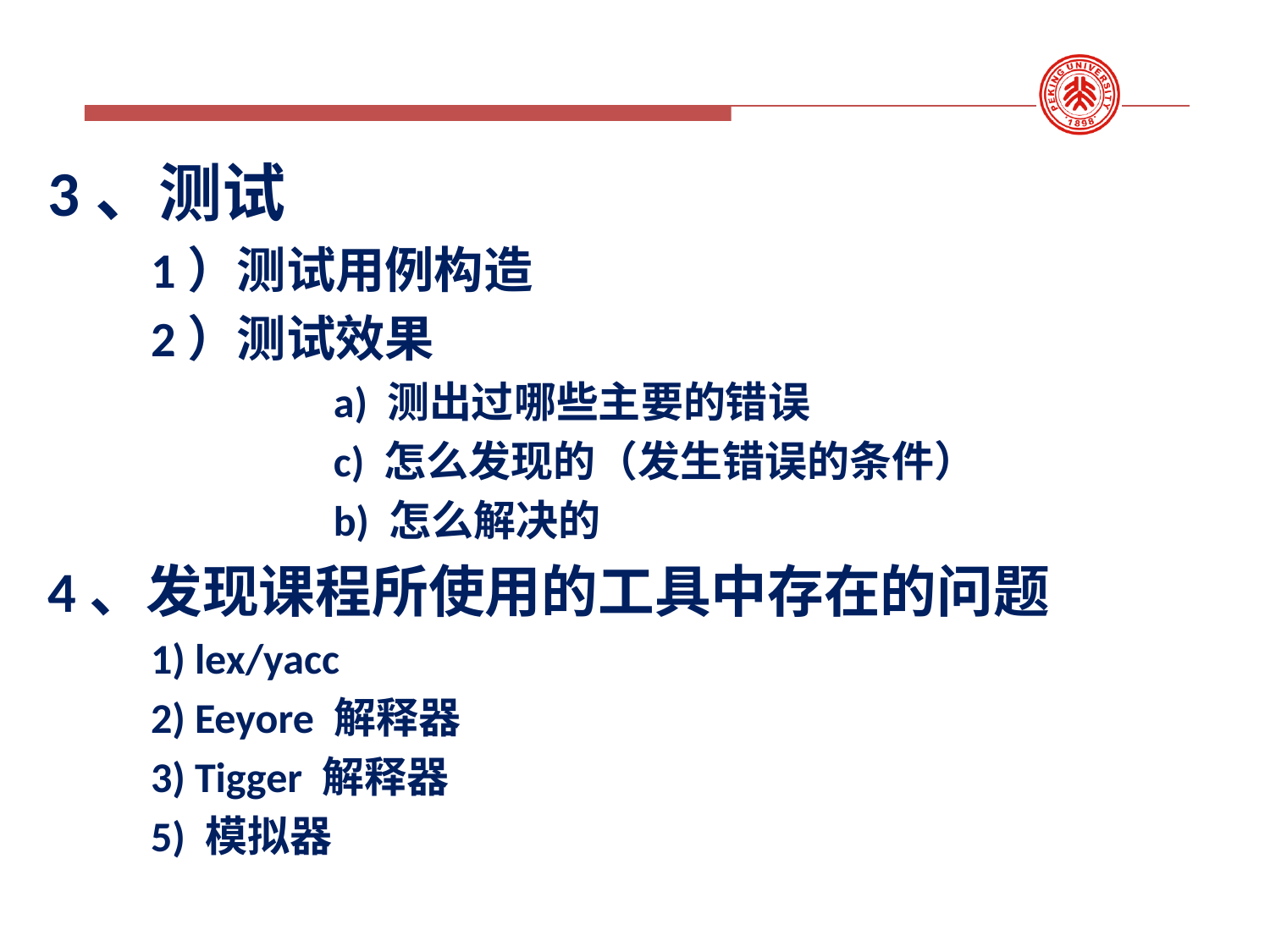

3、测试
	1）测试用例构造
	2）测试效果
		a) 测出过哪些主要的错误
		c) 怎么发现的（发生错误的条件）
		b) 怎么解决的
4、发现课程所使用的工具中存在的问题
	1) lex/yacc
	2) Eeyore 解释器
	3) Tigger 解释器
	5) 模拟器